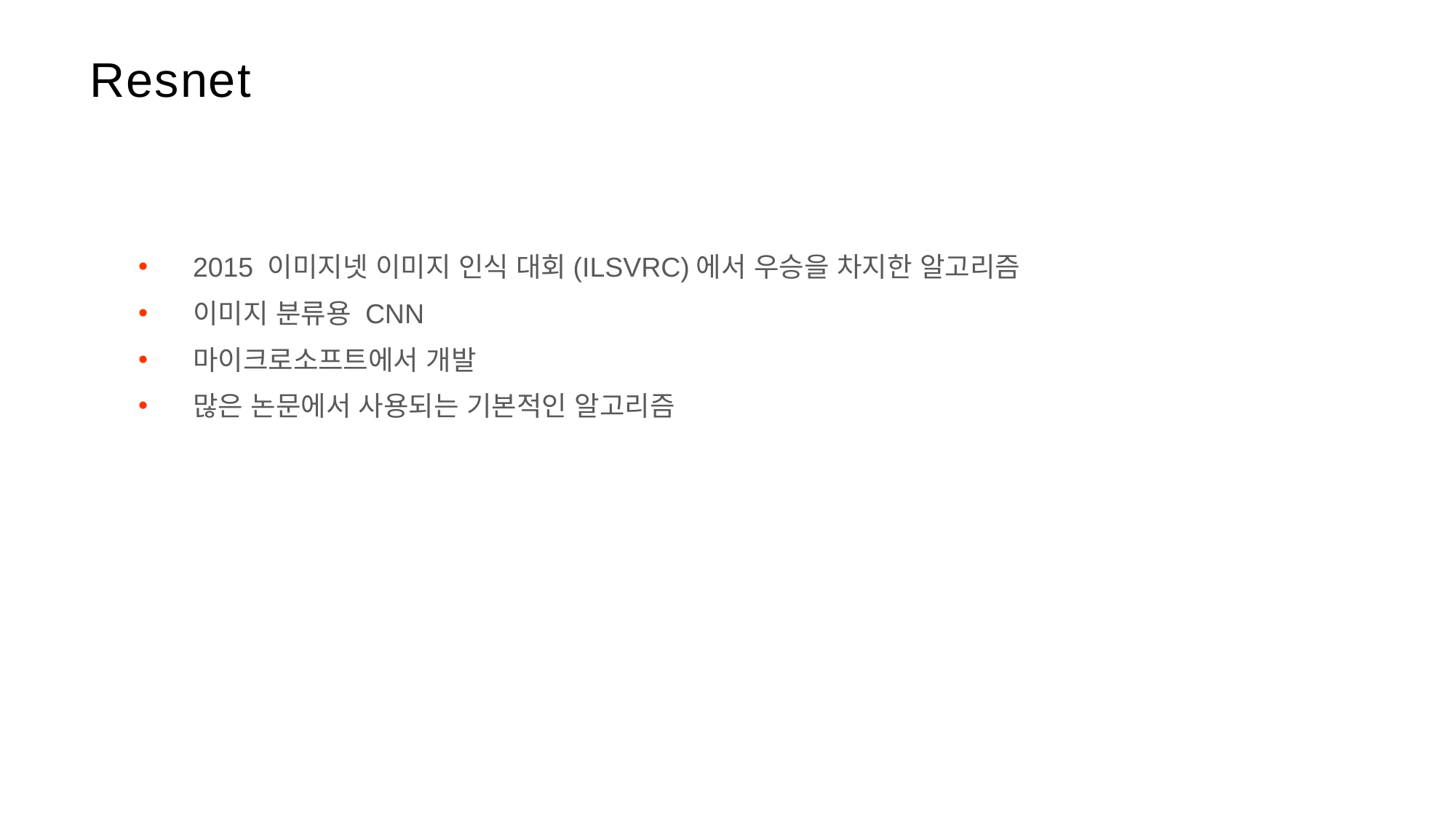

Resnet
2015 이미지넷 이미지 인식 대회(ILSVRC)에서 우승을 차지한 알고리즘
이미지 분류용 CNN
마이크로소프트에서 개발
많은 논문에서 사용되는 기본적인 알고리즘